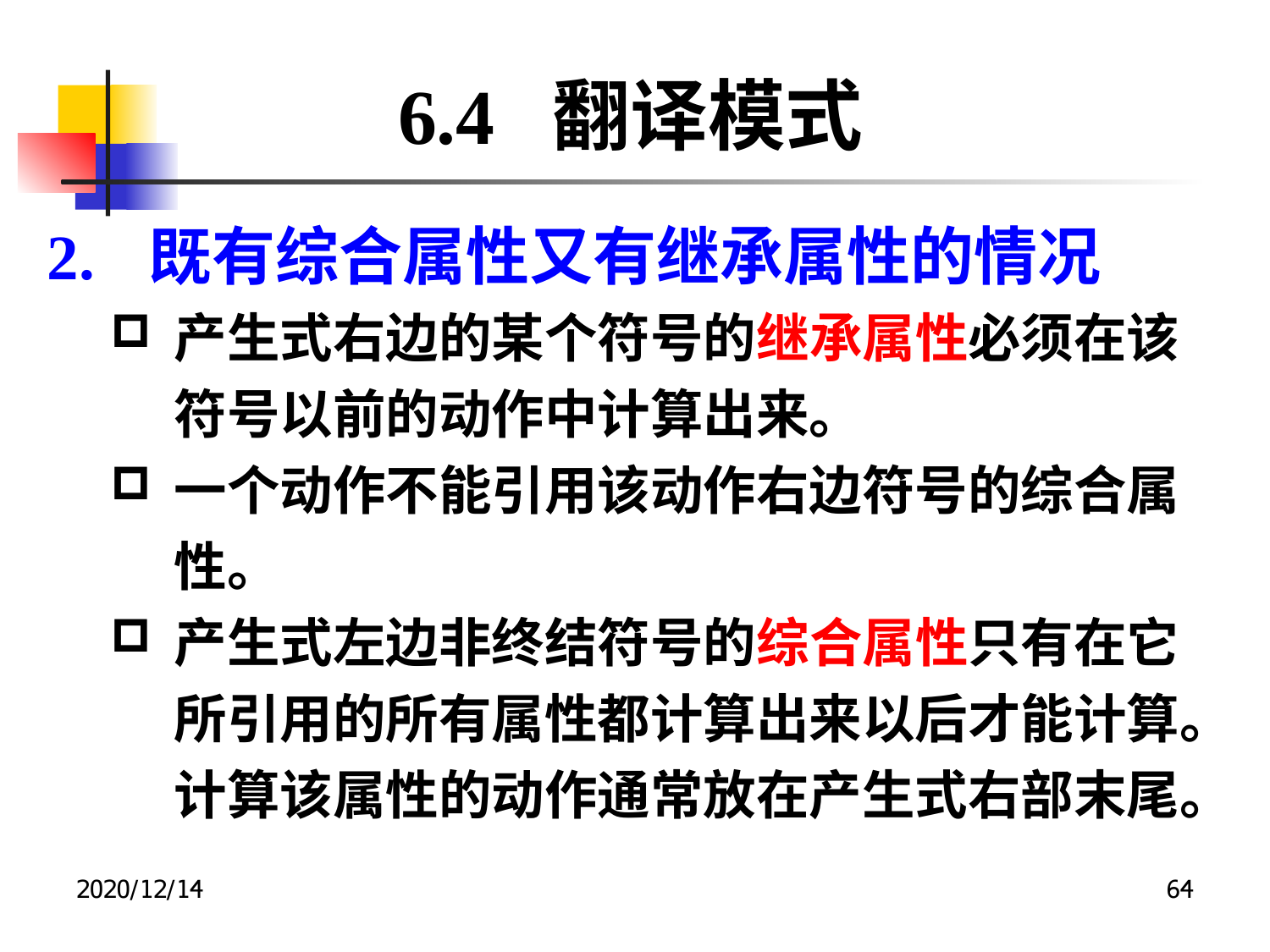

6.4  翻译模式
2. 既有综合属性又有继承属性的情况
产生式右边的某个符号的继承属性必须在该符号以前的动作中计算出来。
一个动作不能引用该动作右边符号的综合属性。
产生式左边非终结符号的综合属性只有在它所引用的所有属性都计算出来以后才能计算。计算该属性的动作通常放在产生式右部末尾。
2020/12/14
64